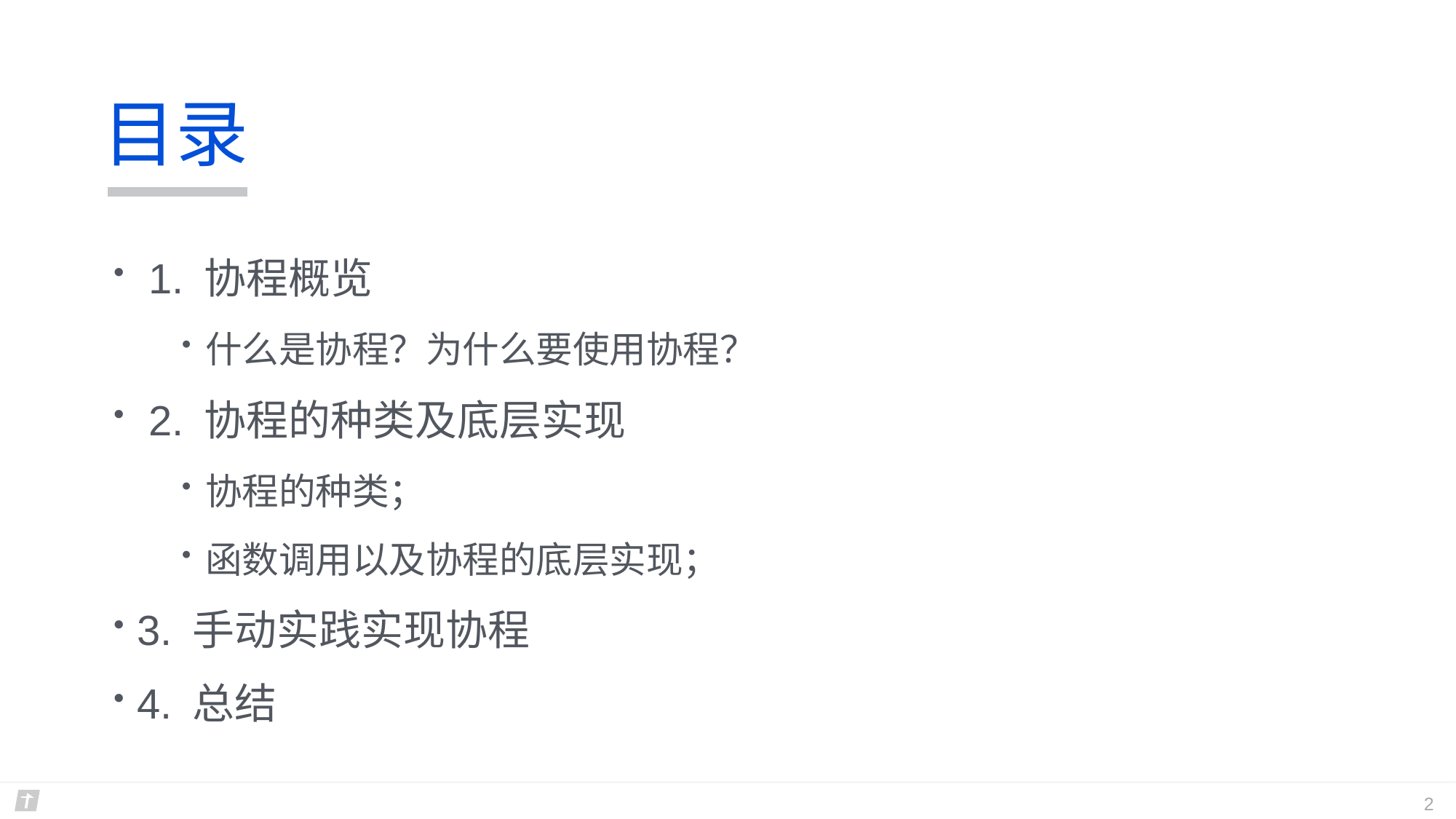

# 目录
 1. 协程概览
什么是协程？为什么要使用协程？
 2. 协程的种类及底层实现
协程的种类；
函数调用以及协程的底层实现；
3. 手动实践实现协程
4. 总结
2